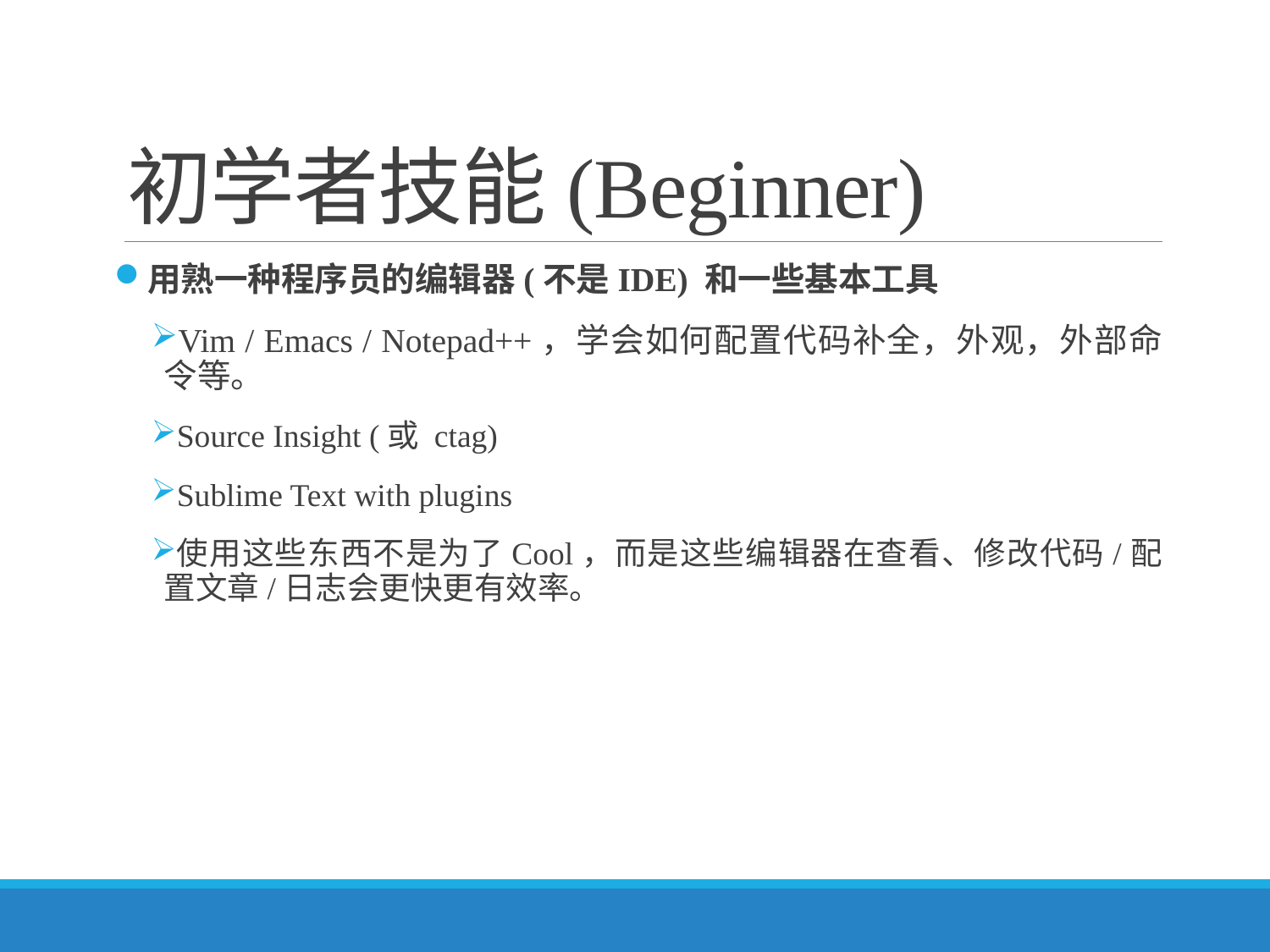

# 初学者技能(Beginner)
用熟一种程序员的编辑器(不是IDE) 和一些基本工具
Vim / Emacs / Notepad++，学会如何配置代码补全，外观，外部命令等。
Source Insight (或 ctag)
Sublime Text with plugins
使用这些东西不是为了Cool，而是这些编辑器在查看、修改代码/配置文章/日志会更快更有效率。